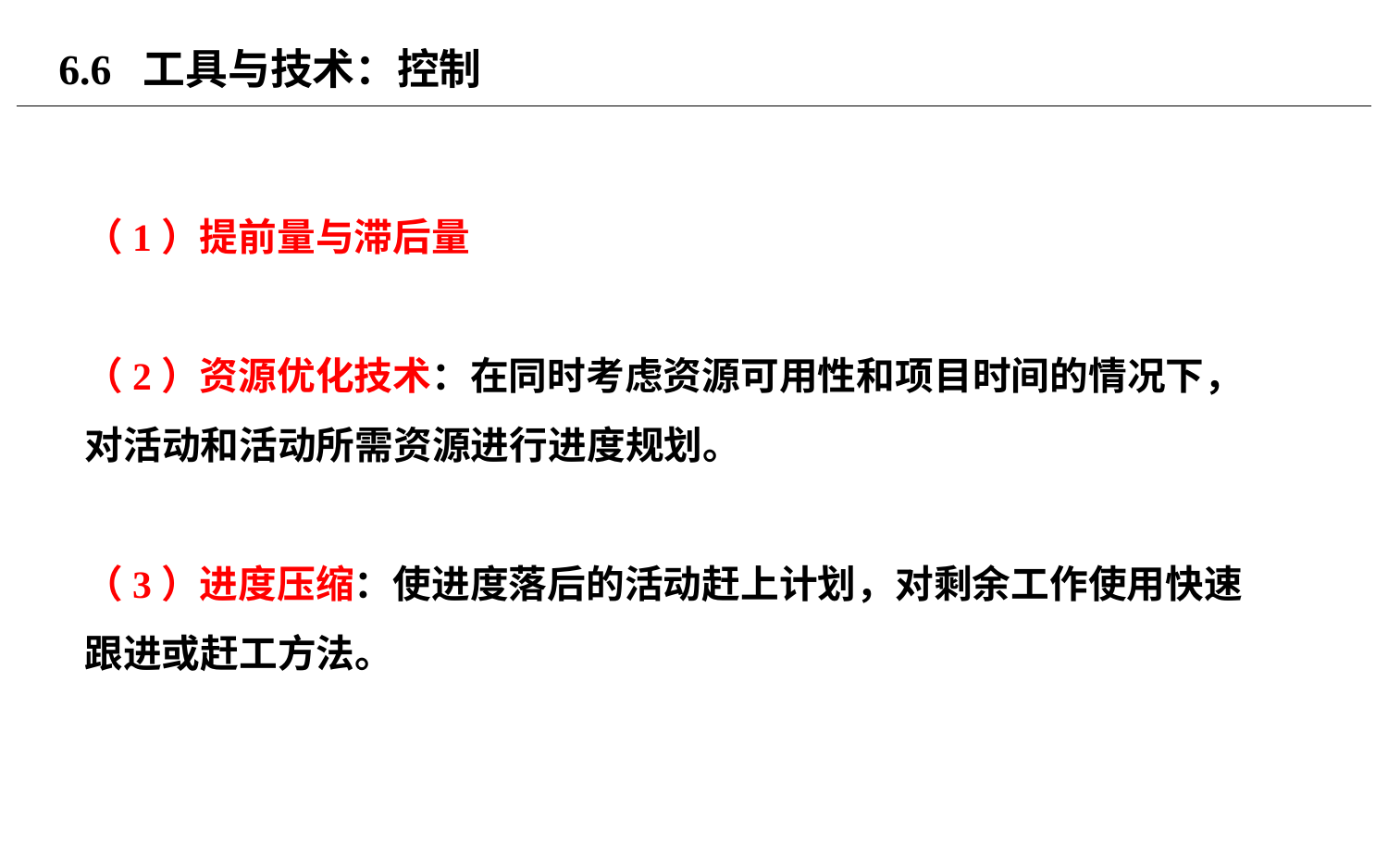

# 6.6  工具与技术：控制
（1）提前量与滞后量

（2）资源优化技术：在同时考虑资源可用性和项目时间的情况下，对活动和活动所需资源进行进度规划。

（3）进度压缩：使进度落后的活动赶上计划，对剩余工作使用快速跟进或赶工方法。